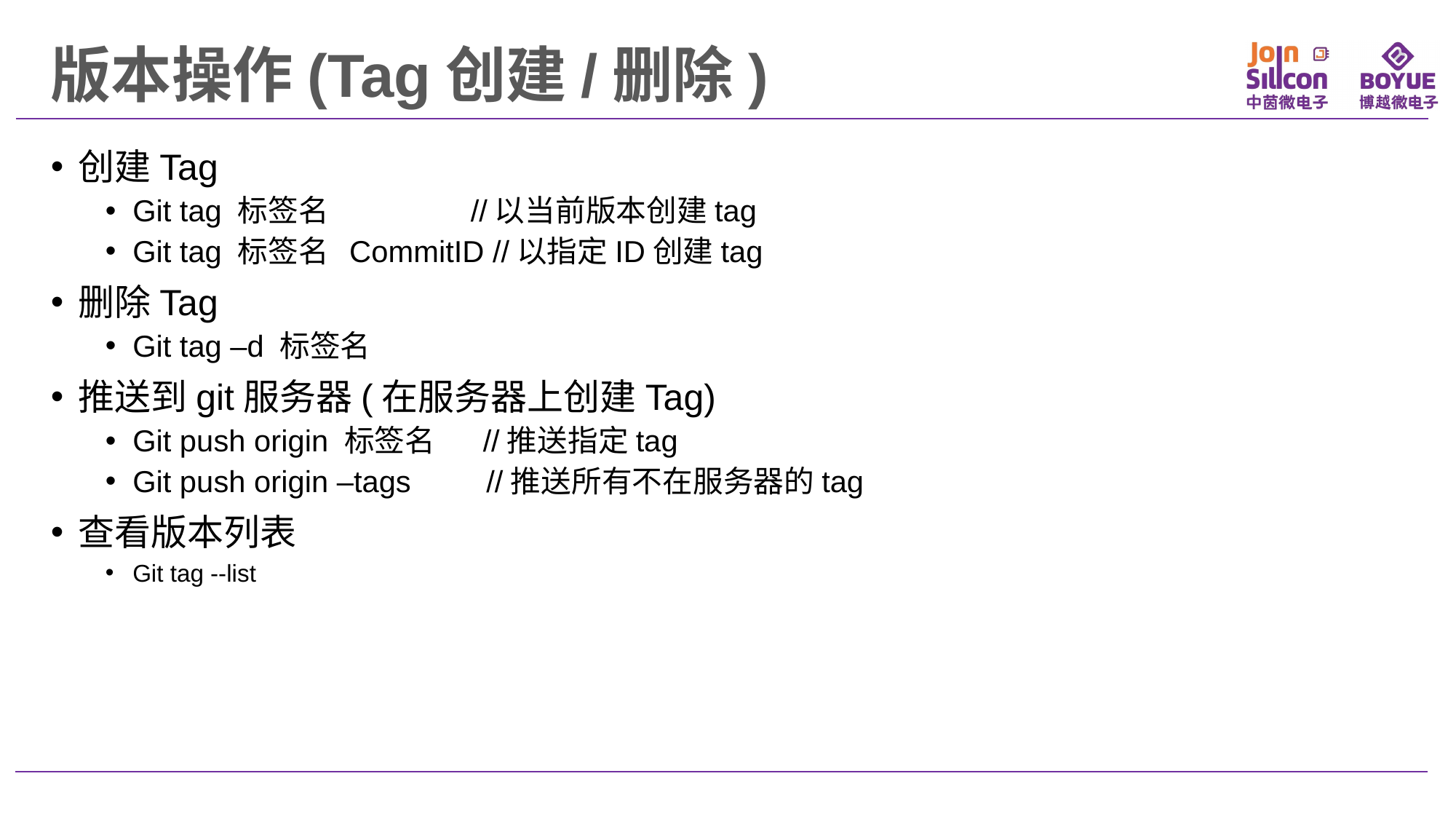

版本操作(Tag创建/删除)
创建Tag
Git tag 标签名                    //以当前版本创建tag
Git tag 标签名  CommitID //以指定ID创建tag
删除Tag
Git tag –d 标签名
推送到git服务器(在服务器上创建Tag)
Git push origin 标签名      //推送指定tag
Git push origin –tags         //推送所有不在服务器的tag
查看版本列表
Git tag --list